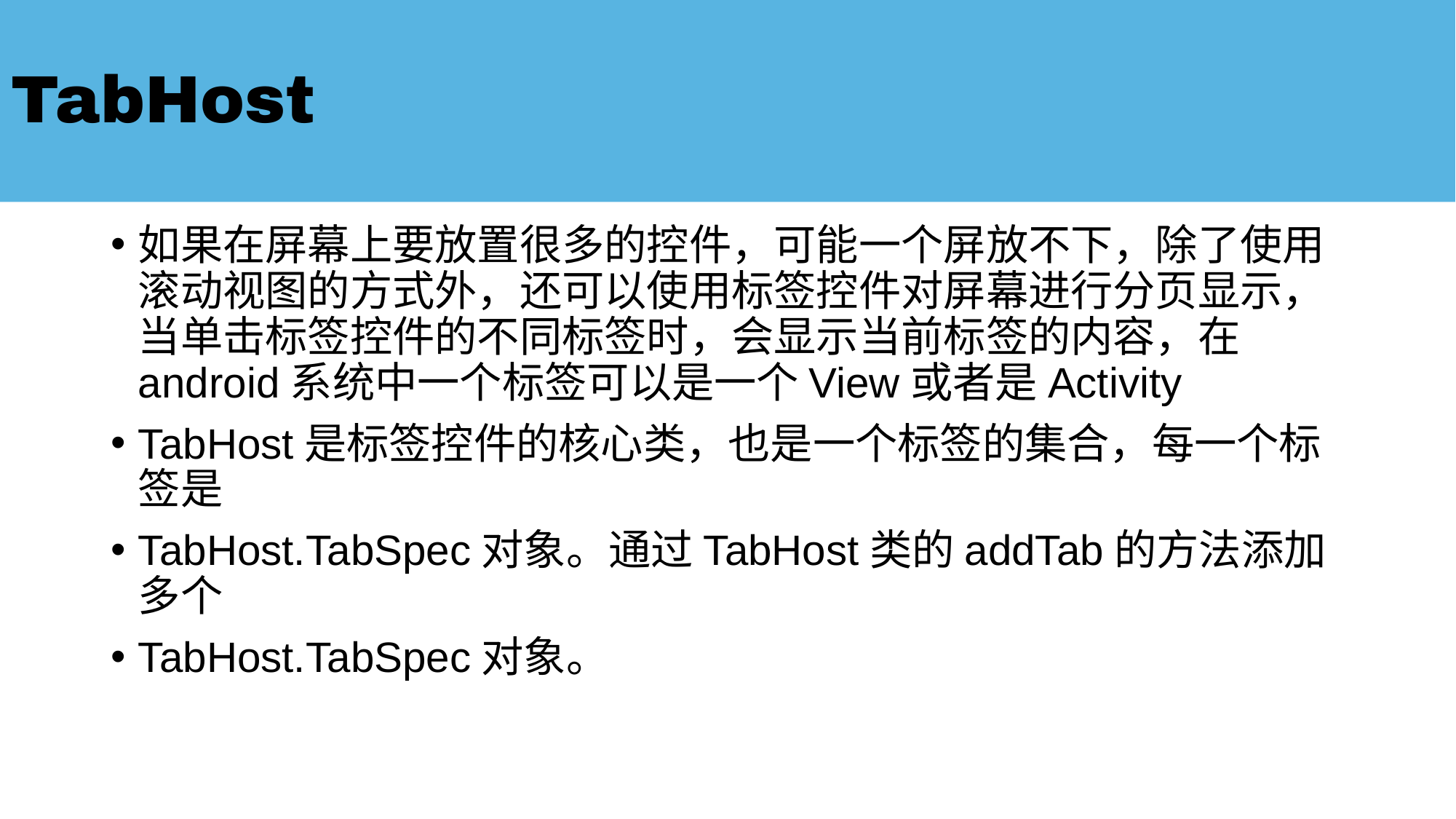

# TabHost
如果在屏幕上要放置很多的控件，可能一个屏放不下，除了使用滚动视图的方式外，还可以使用标签控件对屏幕进行分页显示，当单击标签控件的不同标签时，会显示当前标签的内容，在android系统中一个标签可以是一个View或者是Activity
TabHost是标签控件的核心类，也是一个标签的集合，每一个标签是
TabHost.TabSpec对象。通过TabHost类的addTab的方法添加多个
TabHost.TabSpec对象。